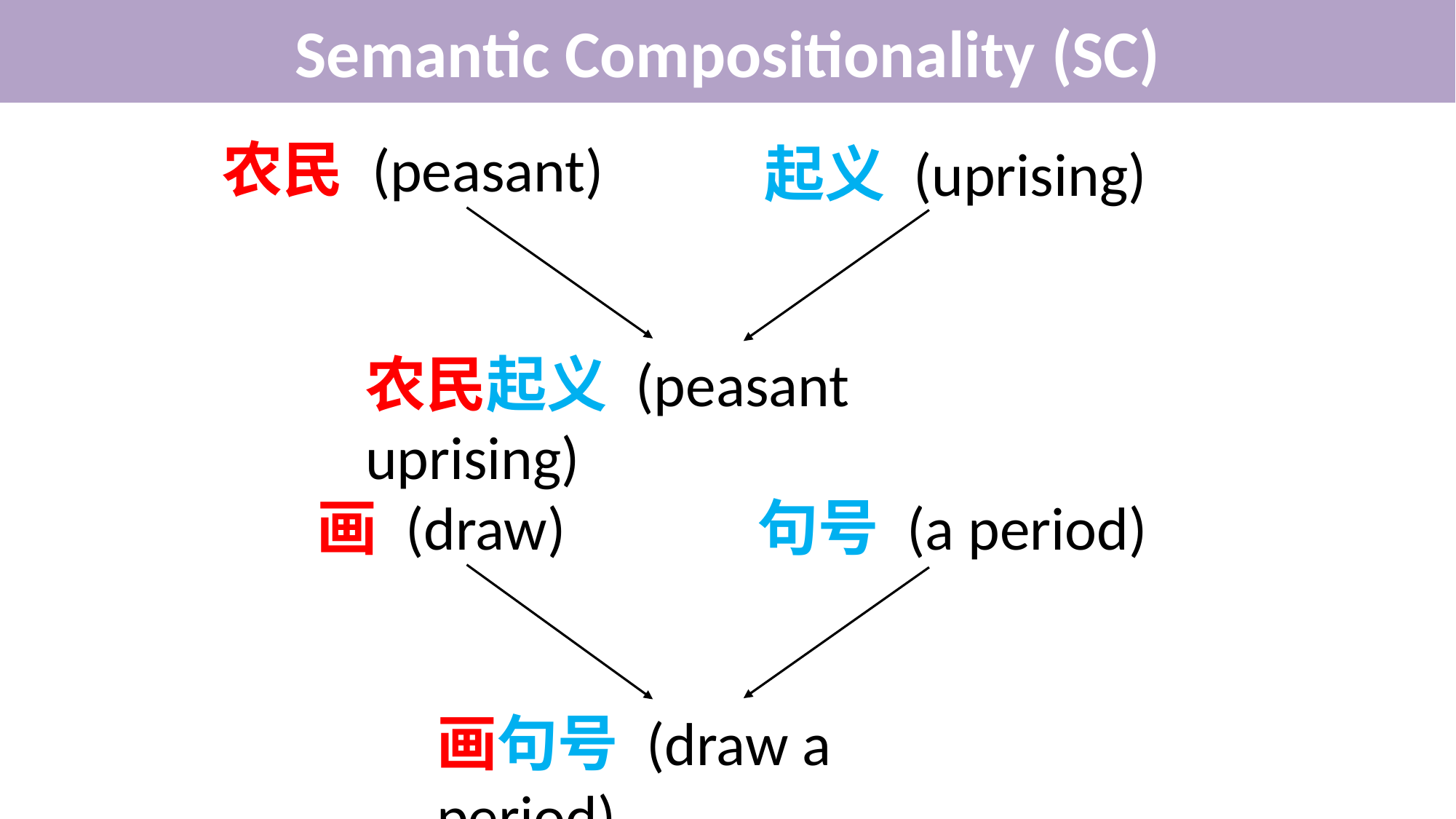

Semantic Compositionality (SC)
农民 (peasant)
起义 (uprising)
农民起义 (peasant uprising)
画 (draw)
句号 (a period)
画句号 (draw a period)